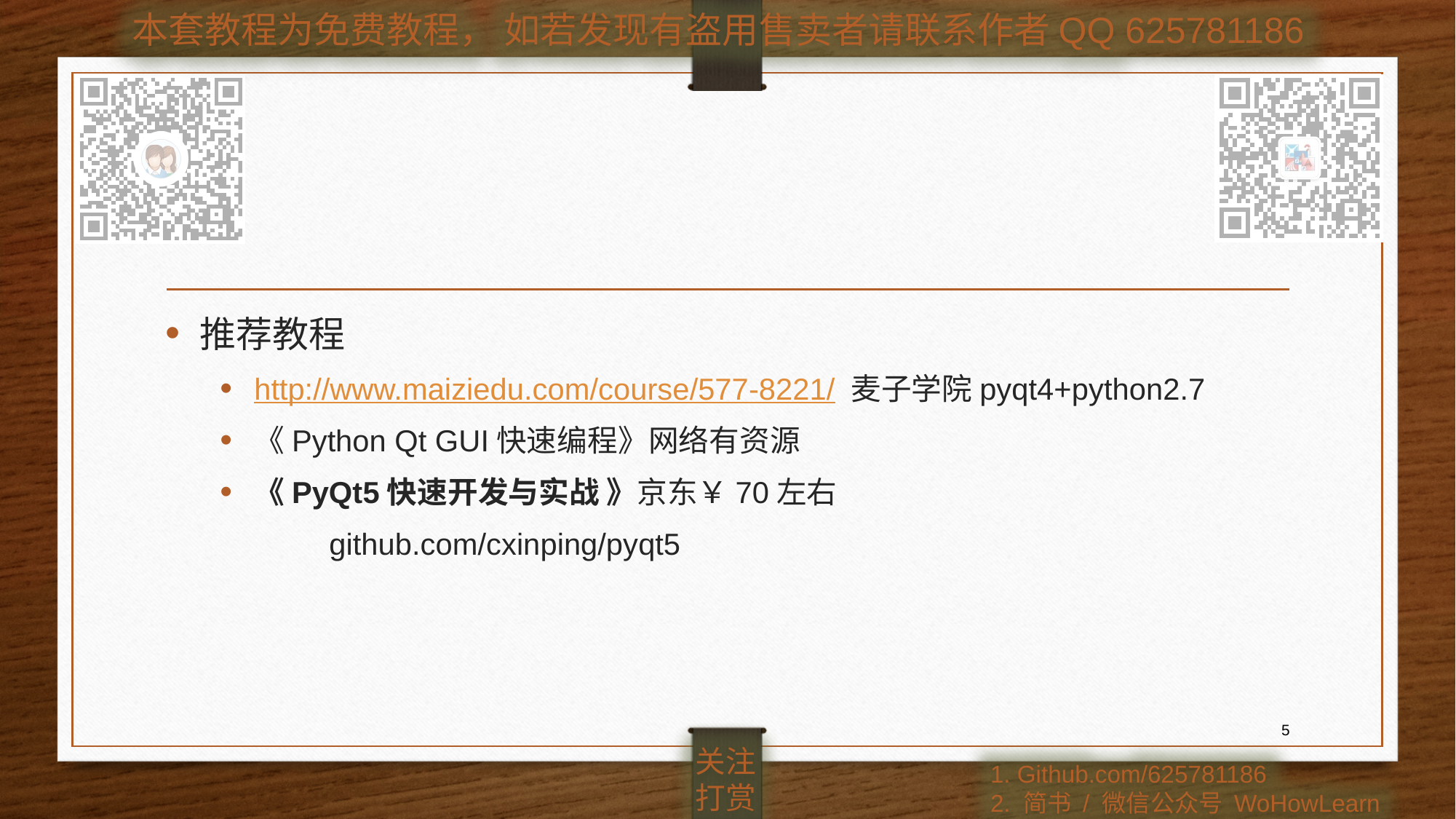

推荐教程
http://www.maiziedu.com/course/577-8221/ 麦子学院pyqt4+python2.7
《Python Qt GUI快速编程》网络有资源
《PyQt5快速开发与实战 》京东￥70左右
	github.com/cxinping/pyqt5

5